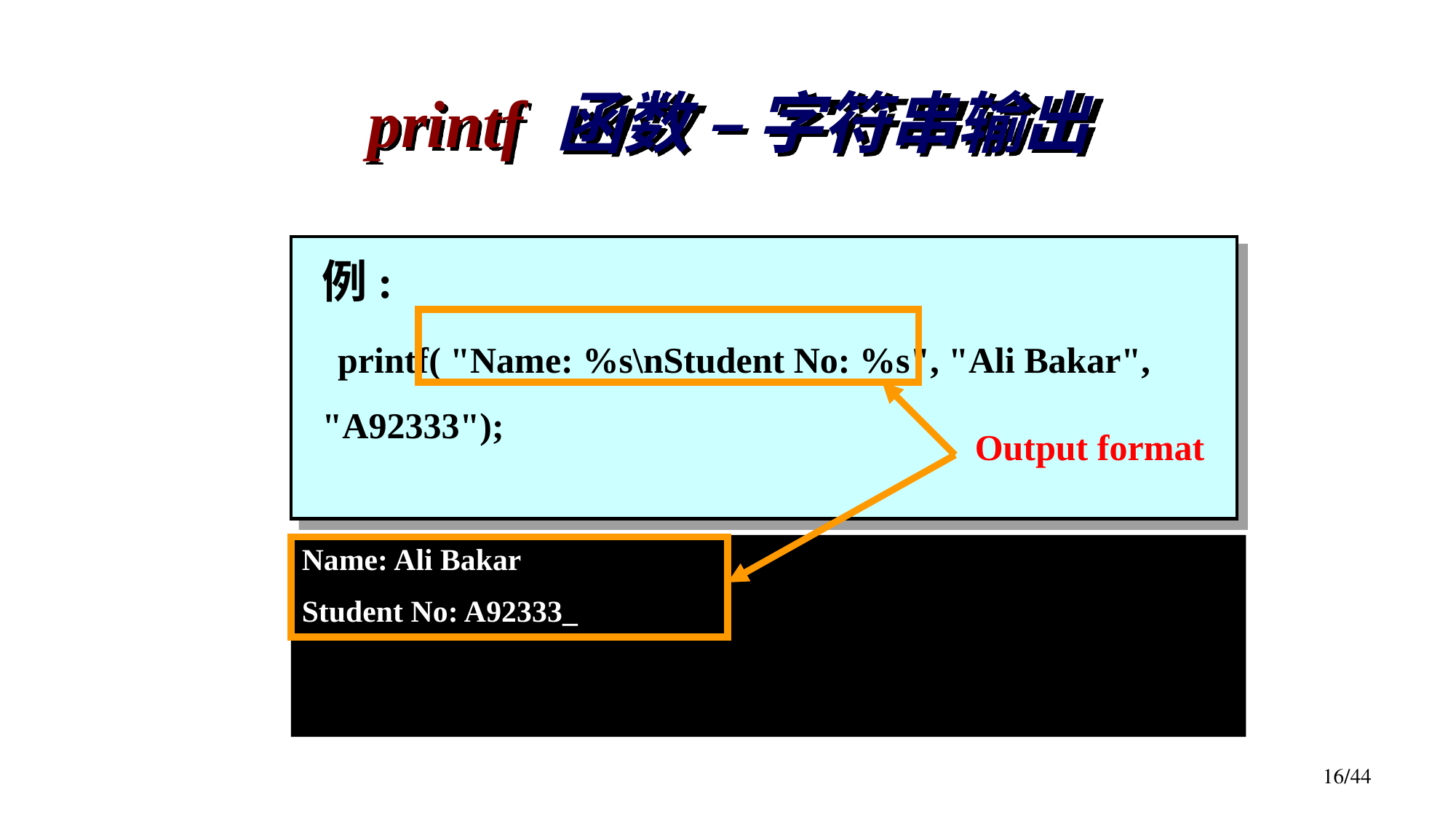

# printf 函数 – 字符串输出
例:
 printf( "Name: %s\nStudent No: %s", "Ali Bakar", "A92333");

Output format

Name: Ali Bakar
Student No: A92333_